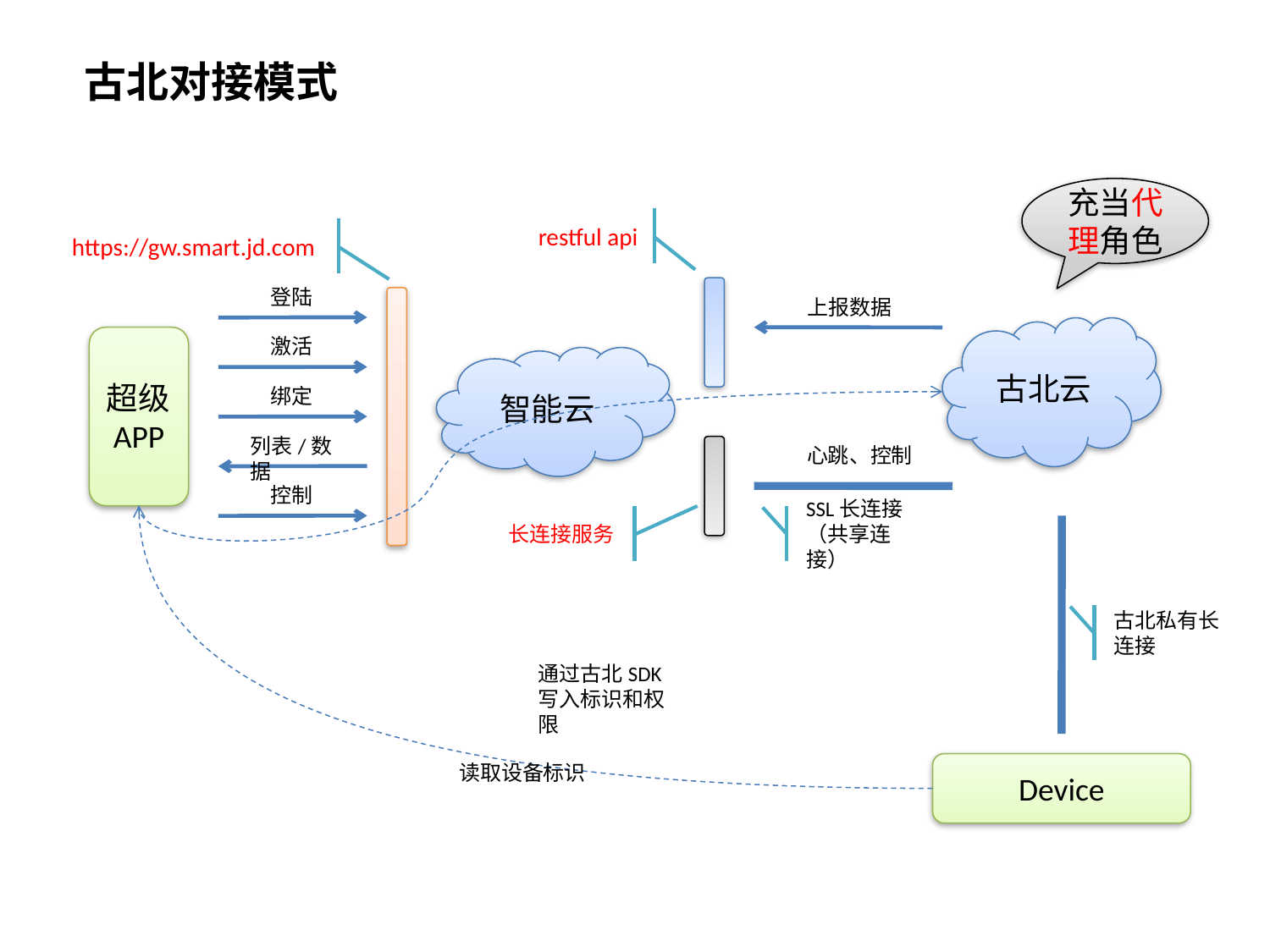

古北对接模式
充当代理角色
restful api
https://gw.smart.jd.com

登陆
上报数据

古北云
超级APP
激活
智能云
绑定
列表/数据

心跳、控制
控制
长连接服务
SSL长连接（共享连接）
古北私有长连接
通过古北SDK写入标识和权限
读取设备标识
Device